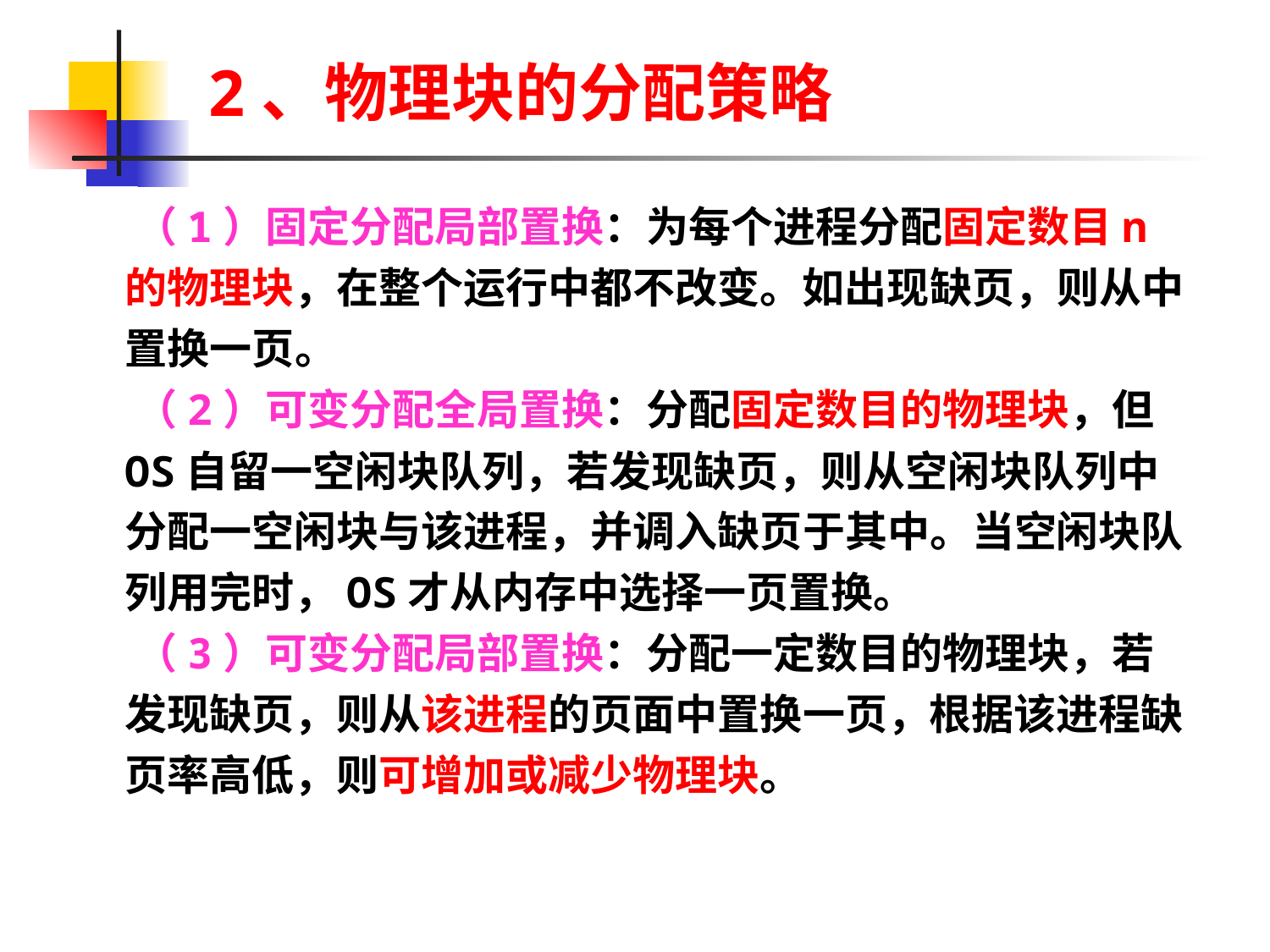

# 2、物理块的分配策略
     （1）固定分配局部置换：为每个进程分配固定数目n的物理块，在整个运行中都不改变。如出现缺页，则从中置换一页。
     （2）可变分配全局置换：分配固定数目的物理块，但OS自留一空闲块队列，若发现缺页，则从空闲块队列中分配一空闲块与该进程，并调入缺页于其中。当空闲块队列用完时，OS才从内存中选择一页置换。
     （3）可变分配局部置换：分配一定数目的物理块，若发现缺页，则从该进程的页面中置换一页，根据该进程缺页率高低，则可增加或减少物理块。